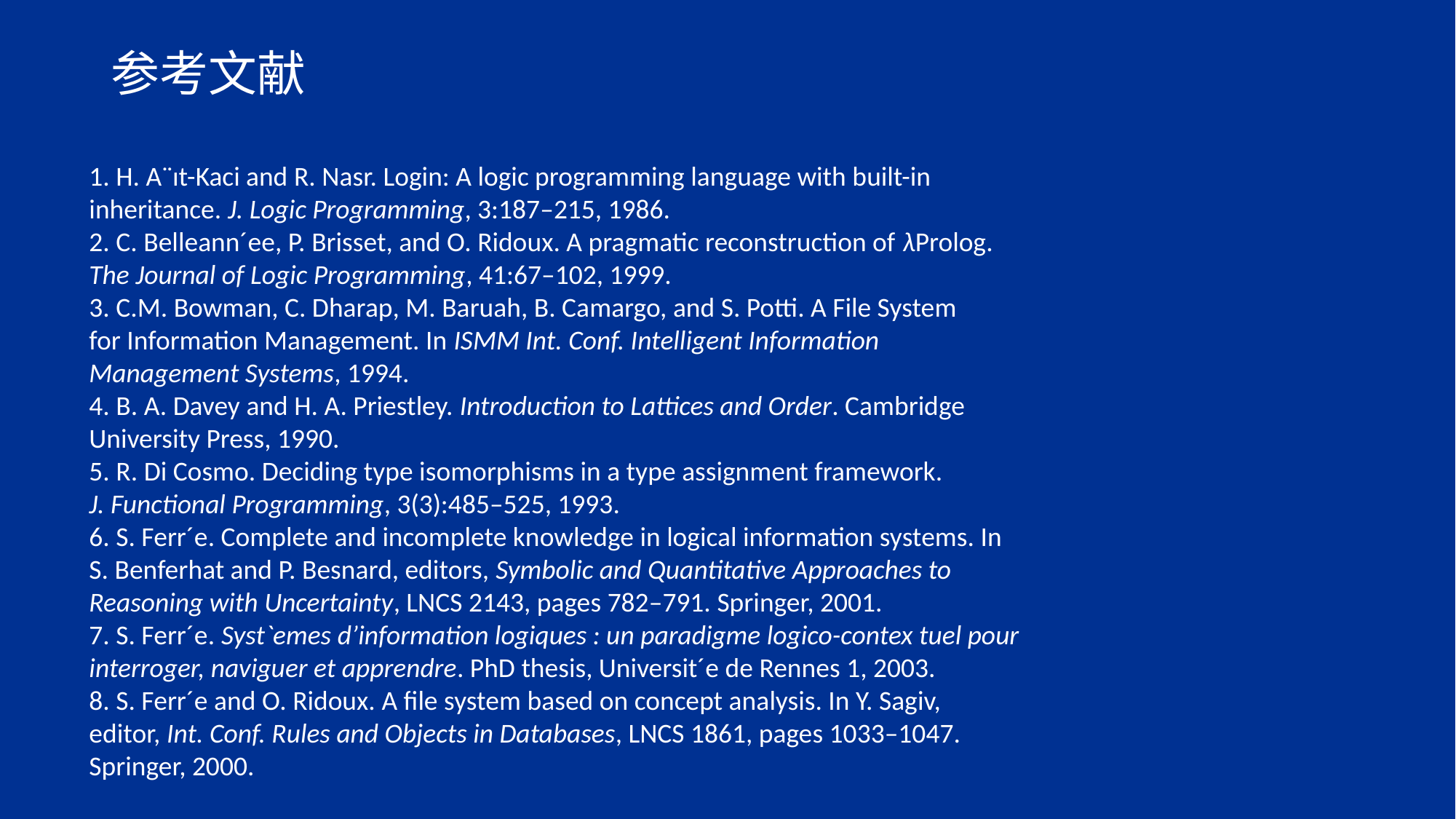

# 参考文献
1. H. A¨ıt-Kaci and R. Nasr. Login: A logic programming language with built-in
inheritance. J. Logic Programming, 3:187–215, 1986.
2. C. Belleann´ee, P. Brisset, and O. Ridoux. A pragmatic reconstruction of λProlog.
The Journal of Logic Programming, 41:67–102, 1999.
3. C.M. Bowman, C. Dharap, M. Baruah, B. Camargo, and S. Potti. A File System
for Information Management. In ISMM Int. Conf. Intelligent Information
Management Systems, 1994.
4. B. A. Davey and H. A. Priestley. Introduction to Lattices and Order. Cambridge
University Press, 1990.
5. R. Di Cosmo. Deciding type isomorphisms in a type assignment framework.
J. Functional Programming, 3(3):485–525, 1993.
6. S. Ferr´e. Complete and incomplete knowledge in logical information systems. In
S. Benferhat and P. Besnard, editors, Symbolic and Quantitative Approaches to
Reasoning with Uncertainty, LNCS 2143, pages 782–791. Springer, 2001.
7. S. Ferr´e. Syst`emes d’information logiques : un paradigme logico-contex tuel pour
interroger, naviguer et apprendre. PhD thesis, Universit´e de Rennes 1, 2003.
8. S. Ferr´e and O. Ridoux. A file system based on concept analysis. In Y. Sagiv,
editor, Int. Conf. Rules and Objects in Databases, LNCS 1861, pages 1033–1047.
Springer, 2000.